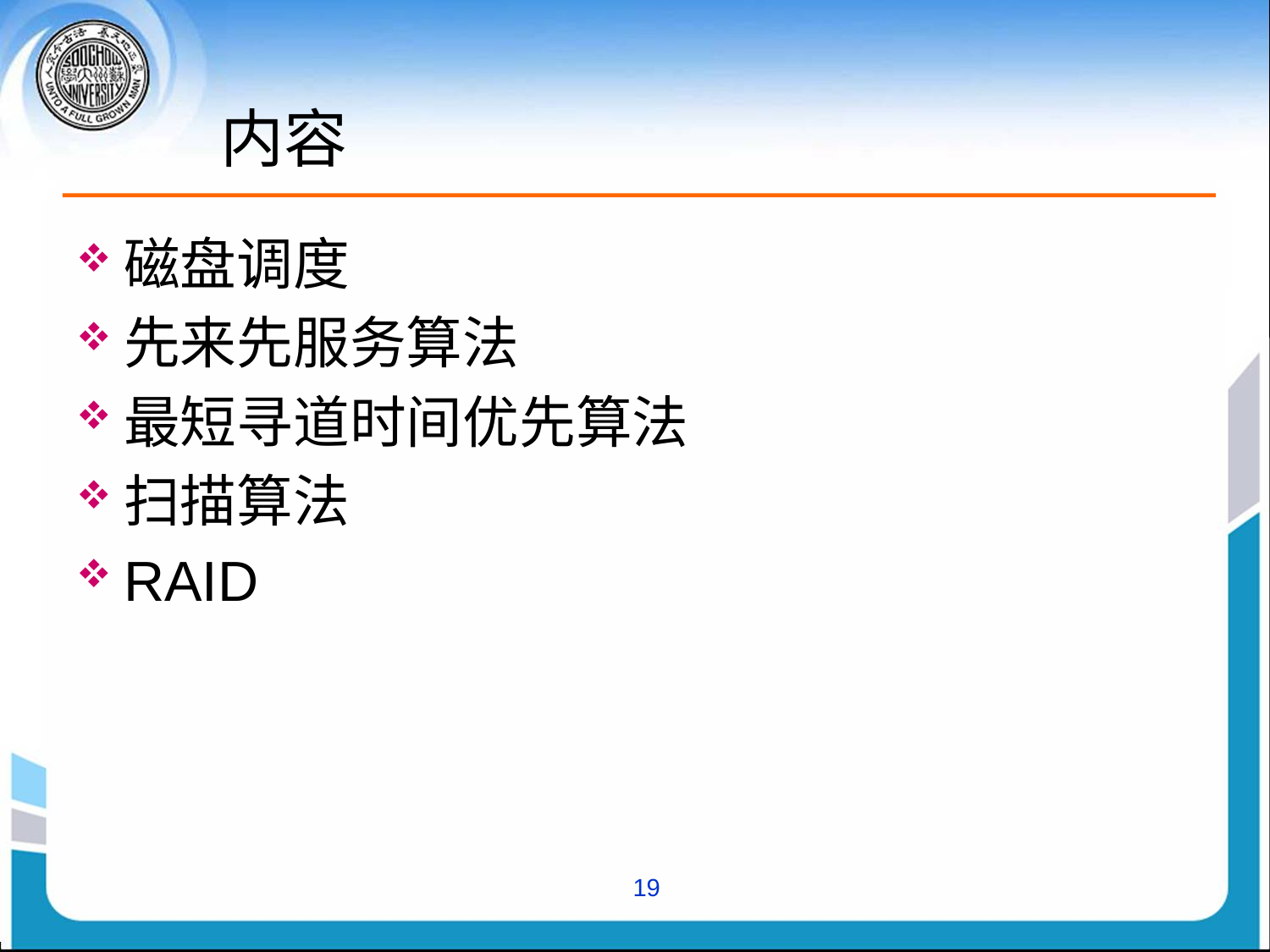

# 内容
磁盘调度
先来先服务算法
最短寻道时间优先算法
扫描算法
RAID
19